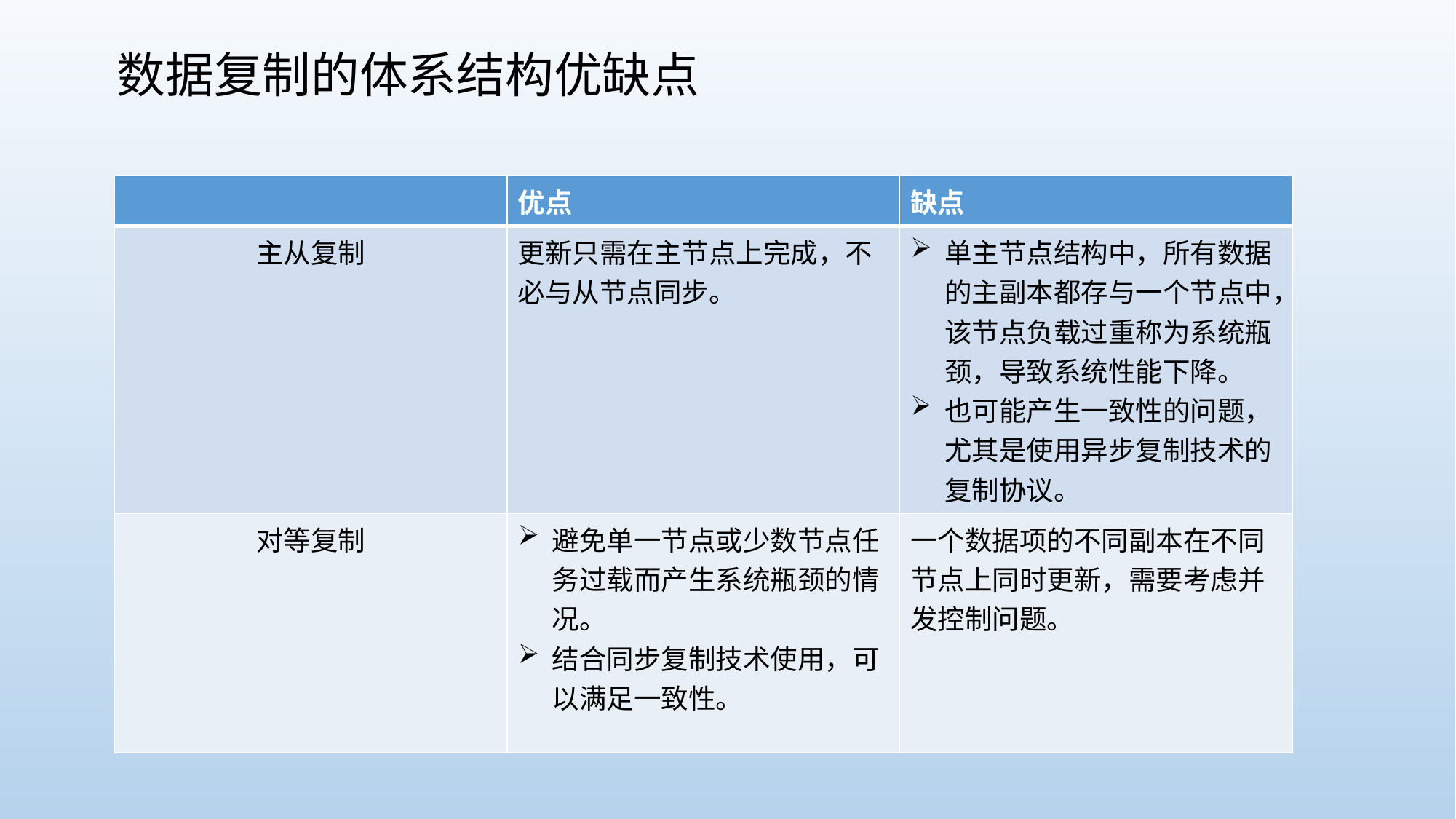

# 数据复制的体系结构优缺点
|  | 优点 | 缺点 |
| --- | --- | --- |
| 主从复制 | 更新只需在主节点上完成，不必与从节点同步。 | 单主节点结构中，所有数据的主副本都存与一个节点中，该节点负载过重称为系统瓶颈，导致系统性能下降。 也可能产生一致性的问题，尤其是使用异步复制技术的复制协议。 |
| 对等复制 | 避免单一节点或少数节点任务过载而产生系统瓶颈的情况。 结合同步复制技术使用，可以满足一致性。 | 一个数据项的不同副本在不同节点上同时更新，需要考虑并发控制问题。 |